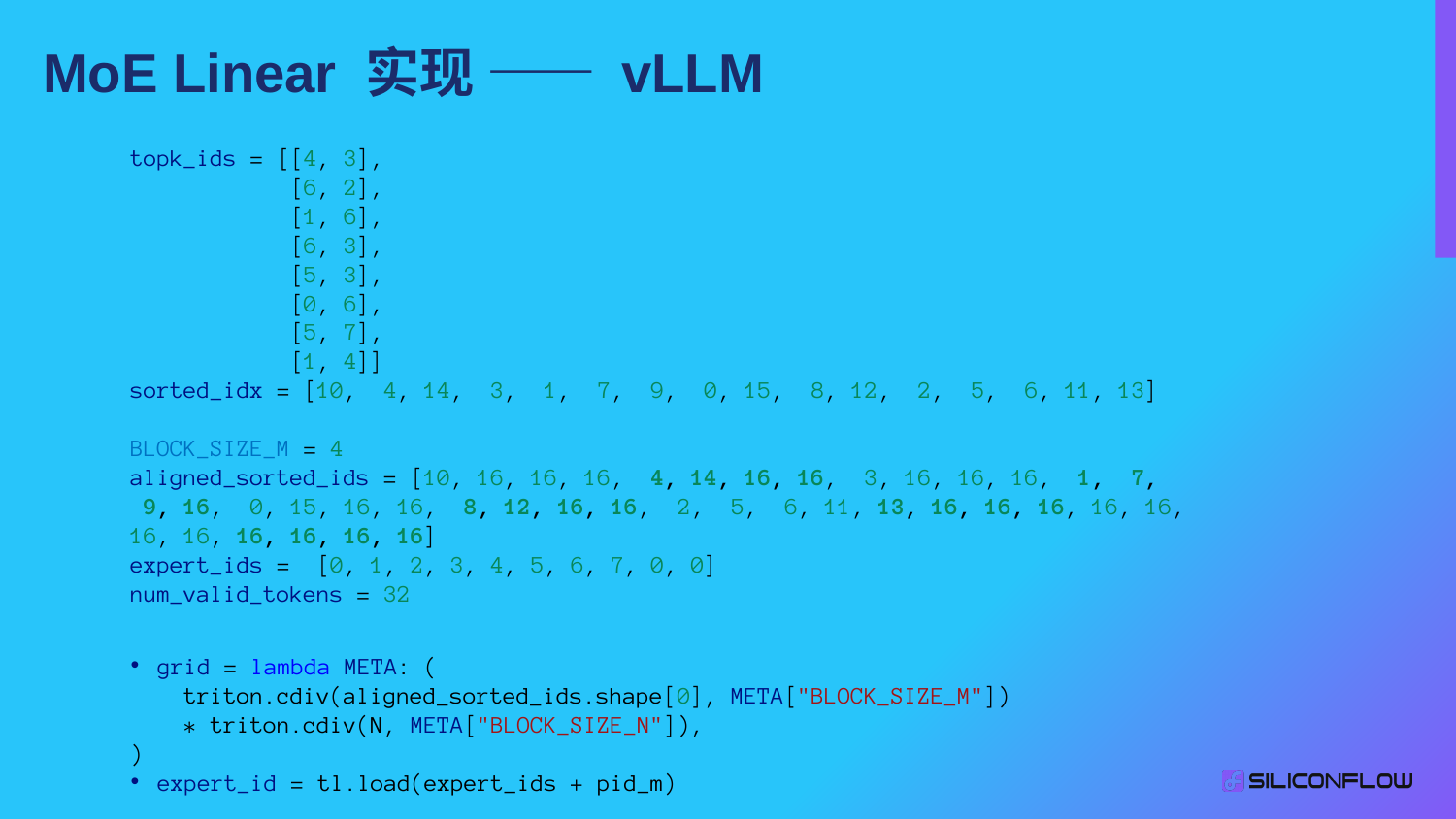

MoE Linear 实现 —— vLLM
topk_ids = [[4, 3],
            [6, 2],
            [1, 6],
            [6, 3],
            [5, 3],
            [0, 6],
            [5, 7],
            [1, 4]]
sorted_idx = [10,  4, 14,  3,  1,  7,  9,  0, 15,  8, 12,  2,  5,  6, 11, 13]

BLOCK_SIZE_M = 4
aligned_sorted_ids = [10, 16, 16, 16,  4, 14, 16, 16,  3, 16, 16, 16,  1,  7,  9, 16,  0, 15, 16, 16,  8, 12, 16, 16,  2,  5,  6, 11, 13, 16, 16, 16, 16, 16, 16, 16, 16, 16, 16, 16]
expert_ids =  [0, 1, 2, 3, 4, 5, 6, 7, 0, 0]
num_valid_tokens = 32

grid = lambda META: (
    triton.cdiv(aligned_sorted_ids.shape[0], META["BLOCK_SIZE_M"])
    * triton.cdiv(N, META["BLOCK_SIZE_N"]),
)
expert_id = tl.load(expert_ids + pid_m)